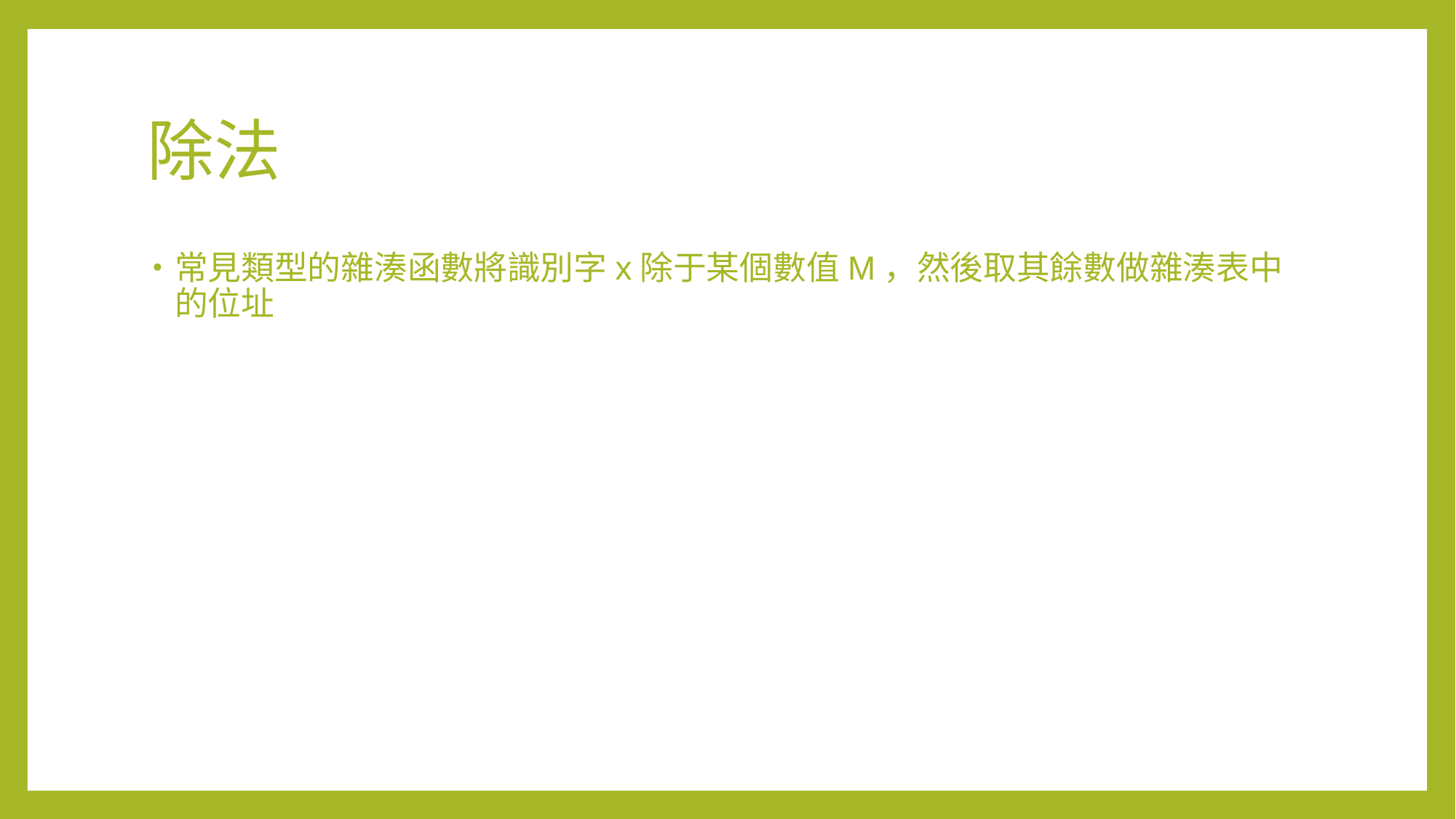

# 除法
常見類型的雜湊函數將識別字x除于某個數值M，然後取其餘數做雜湊表中的位址